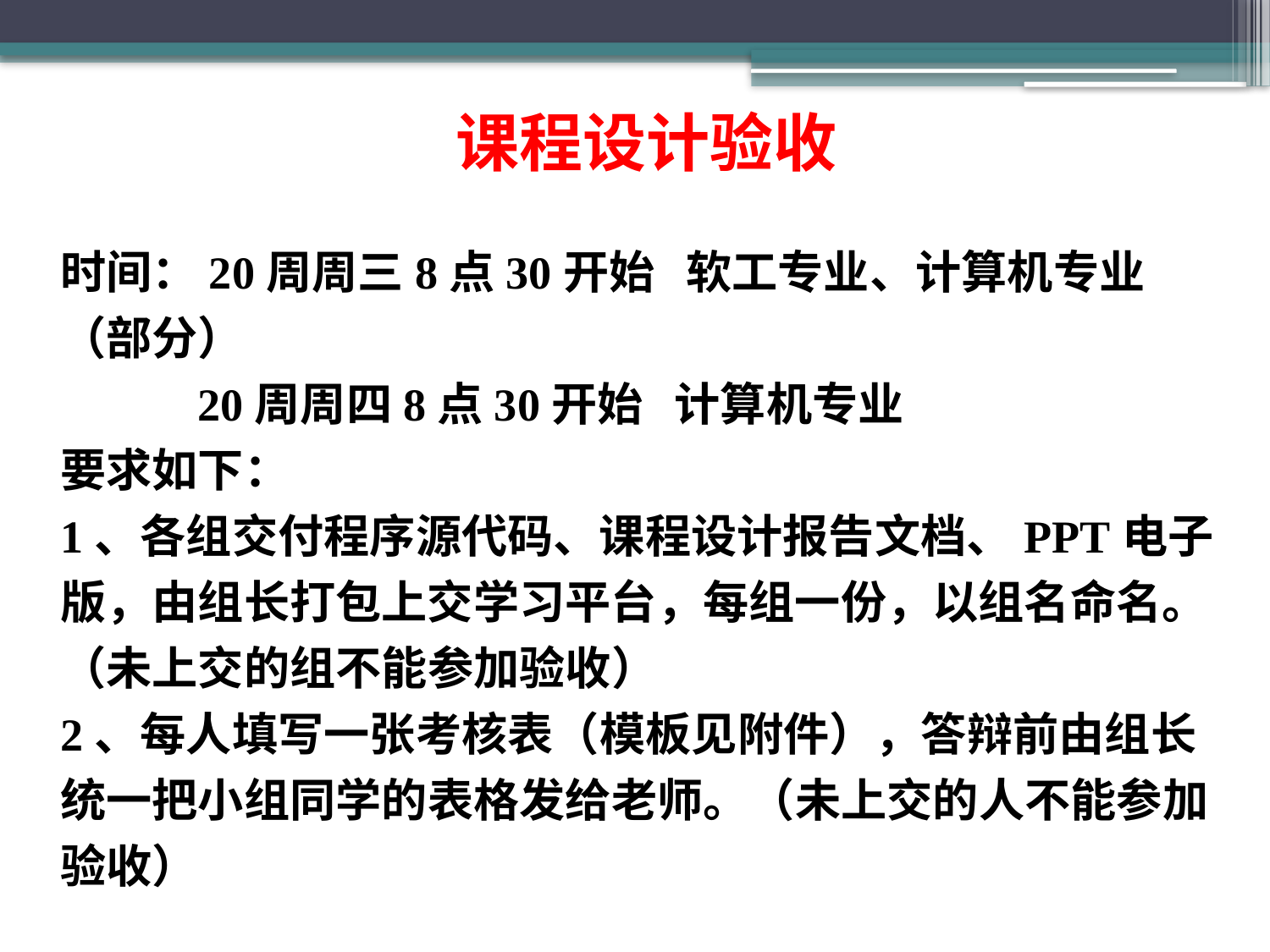

课程设计验收
时间：20周周三8点30开始   软工专业、计算机专业（部分）
            20周周四8点30开始   计算机专业
要求如下：
1、各组交付程序源代码、课程设计报告文档、PPT电子版，由组长打包上交学习平台，每组一份，以组名命名。（未上交的组不能参加验收）
2、每人填写一张考核表（模板见附件），答辩前由组长 统一把小组同学的表格发给老师。（未上交的人不能参加验收）